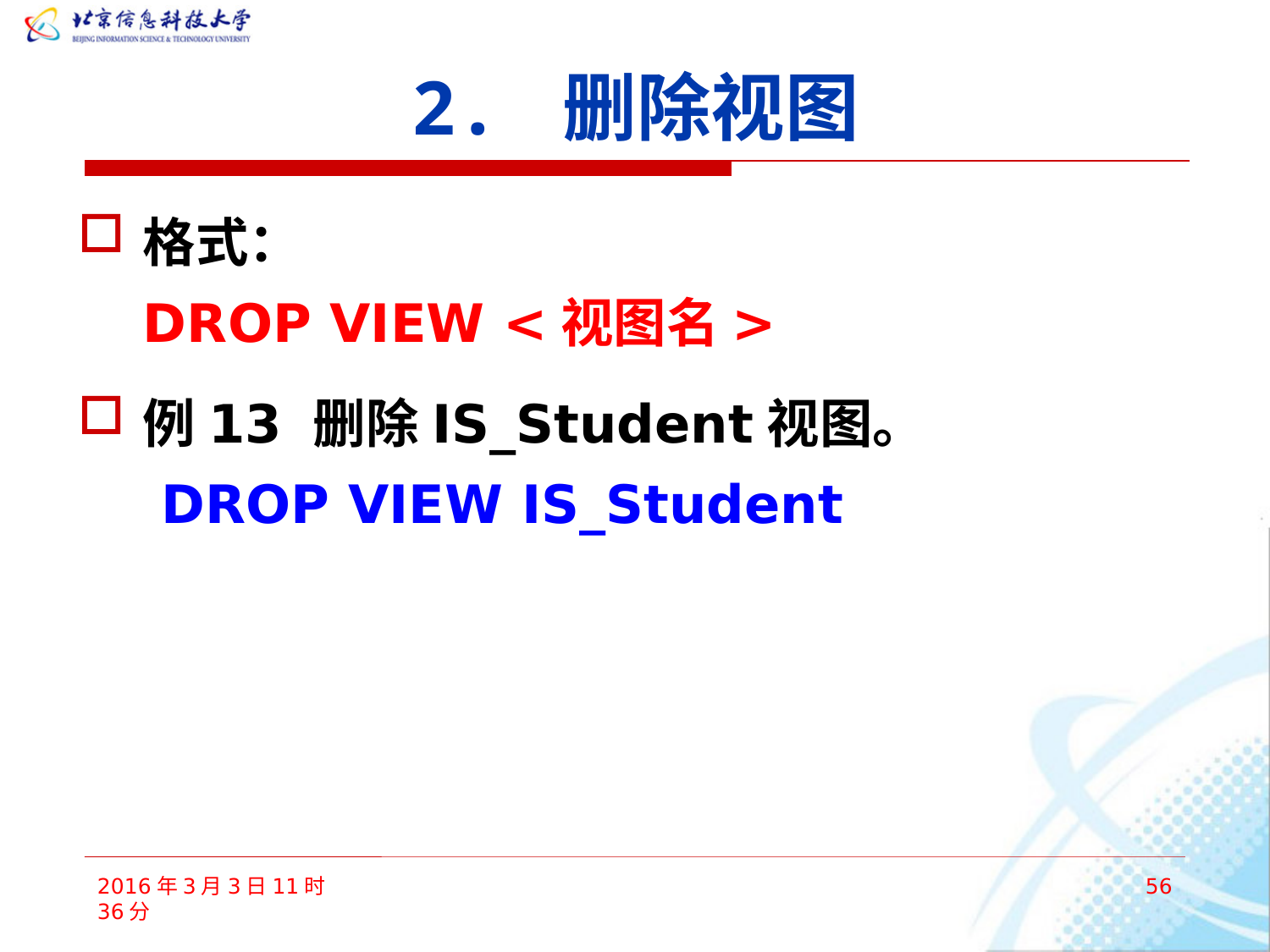

# 2. 删除视图
格式：
	DROP VIEW <视图名>
例13 删除IS_Student视图。
	 DROP VIEW IS_Student
2016年3月3日11时36分
56